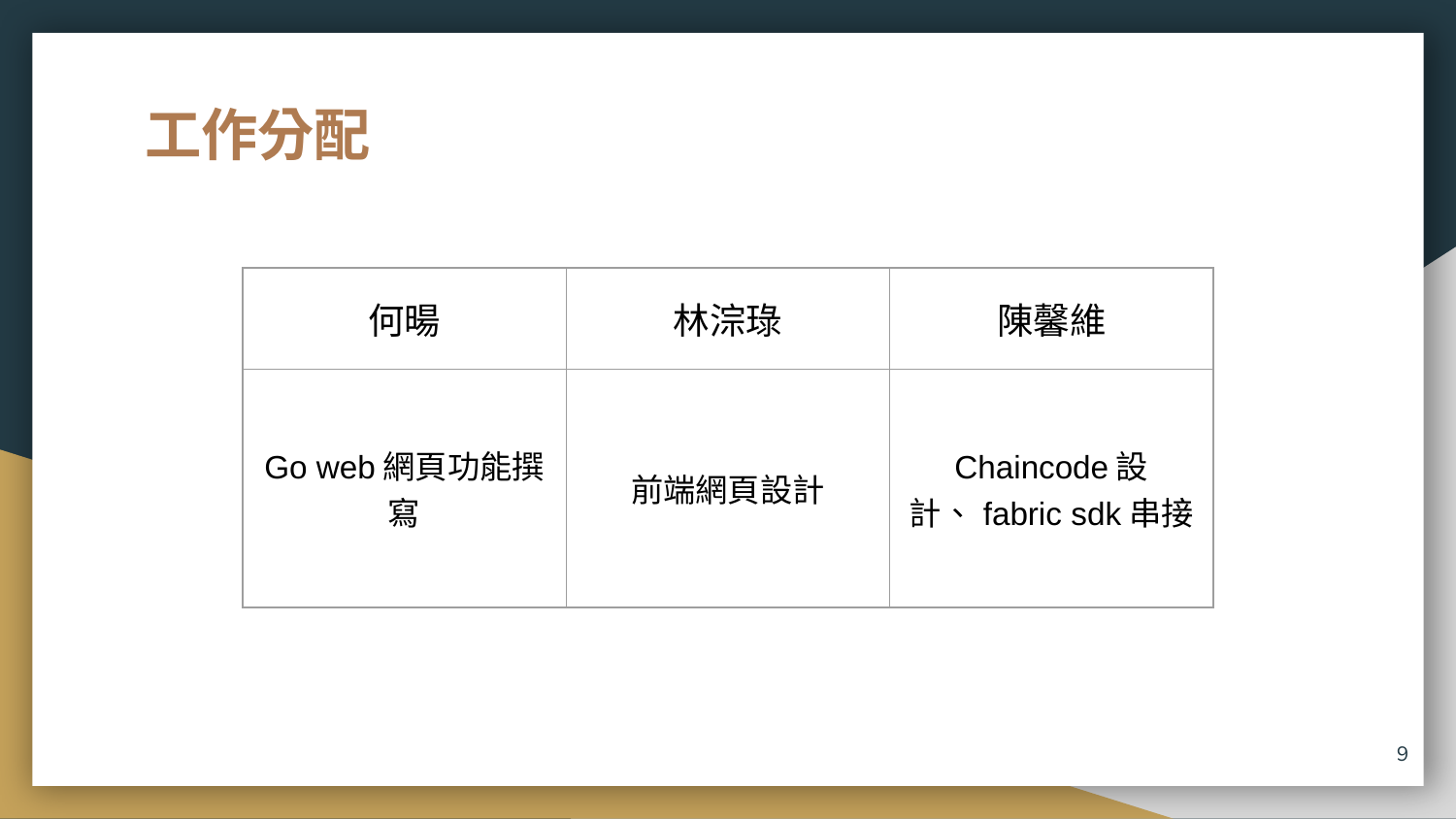

# 工作分配
| 何暘 | 林淙琭 | 陳馨維 |
| --- | --- | --- |
| Go web網頁功能撰寫 | 前端網頁設計 | Chaincode設計、fabric sdk串接 |
9